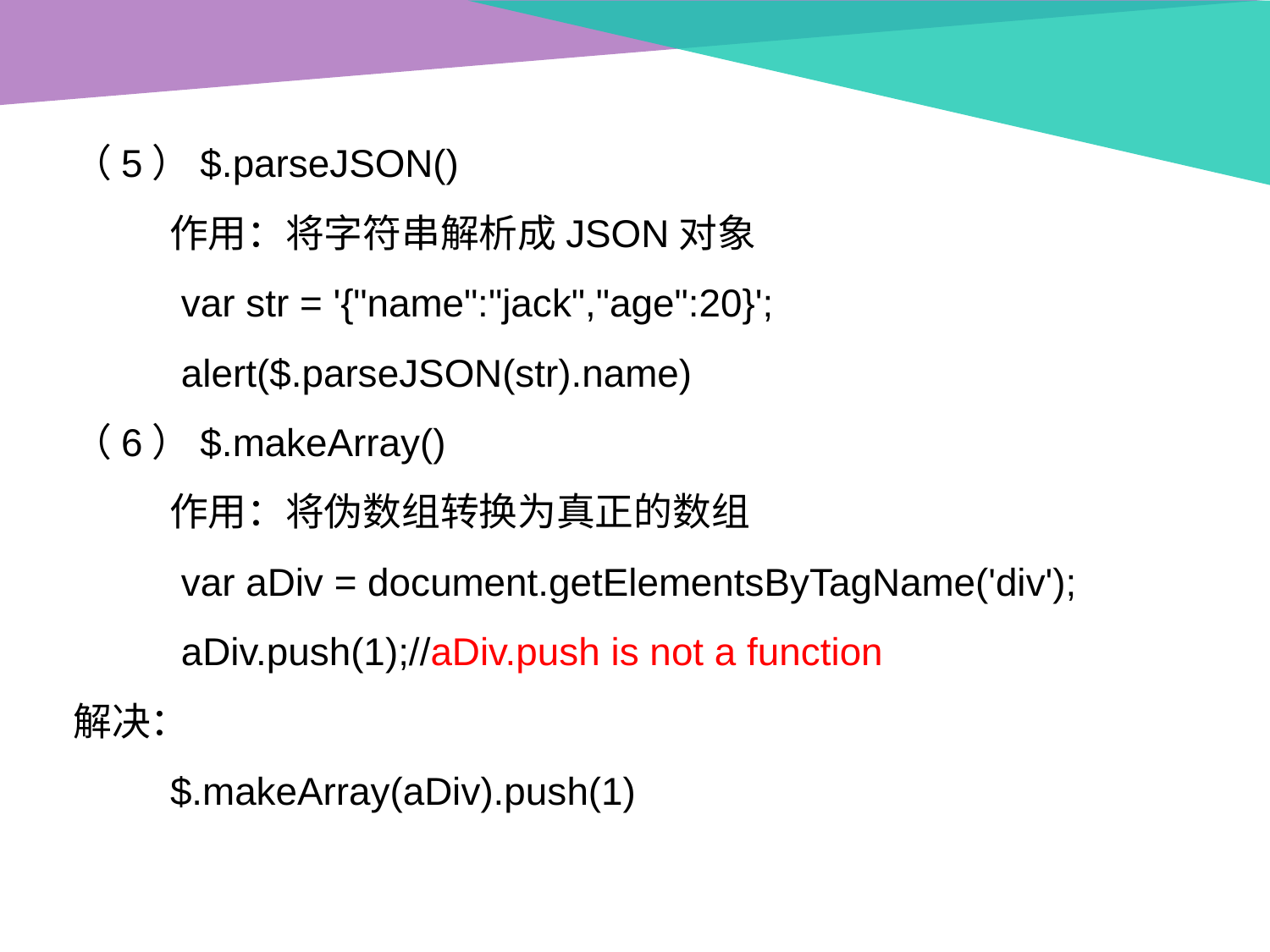

（5）$.parseJSON()
          作用：将字符串解析成JSON对象
          var str = '{"name":"jack","age":20}';
          alert($.parseJSON(str).name)
（6）$.makeArray()
          作用：将伪数组转换为真正的数组
          var aDiv = document.getElementsByTagName('div');
          aDiv.push(1);//aDiv.push is not a function
解决：
         $.makeArray(aDiv).push(1)